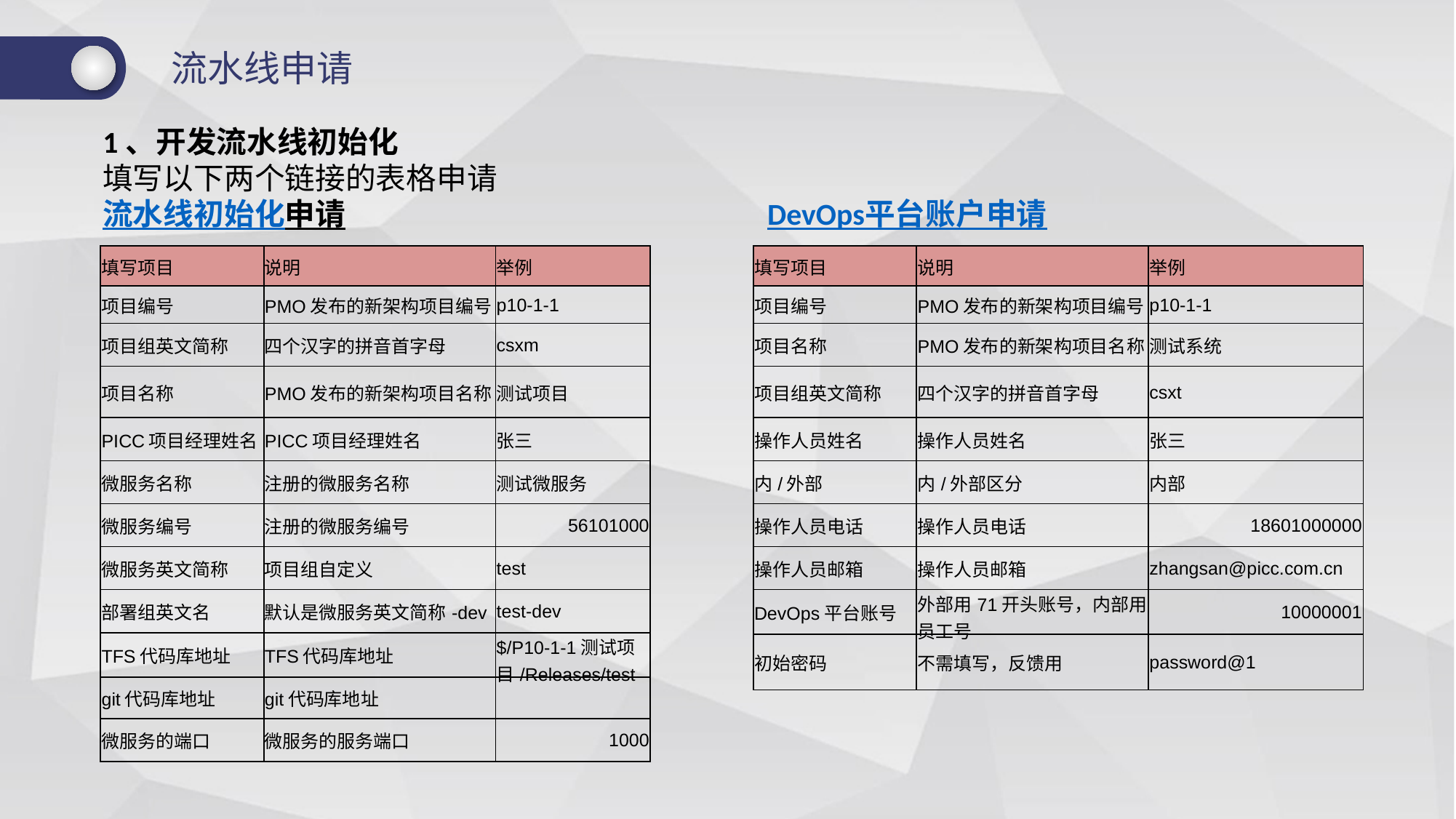

流水线申请
1、开发流水线初始化
填写以下两个链接的表格申请
流水线初始化申请                                                            DevOps平台账户申请

| 填写项目 | 说明 | 举例 |
| --- | --- | --- |
| 项目编号 | PMO发布的新架构项目编号 | p10-1-1 |
| 项目组英文简称 | 四个汉字的拼音首字母 | csxm |
| 项目名称 | PMO发布的新架构项目名称 | 测试项目 |
| PICC项目经理姓名 | PICC项目经理姓名 | 张三 |
| 微服务名称 | 注册的微服务名称 | 测试微服务 |
| 微服务编号 | 注册的微服务编号 | 56101000 |
| 微服务英文简称 | 项目组自定义 | test |
| 部署组英文名 | 默认是微服务英文简称-dev | test-dev |
| TFS代码库地址 | TFS代码库地址 | $/P10-1-1测试项目/Releases/test |
| git代码库地址 | git代码库地址 |  |
| 微服务的端口 | 微服务的服务端口 | 1000 |
| 填写项目 | 说明 | 举例 |
| --- | --- | --- |
| 项目编号 | PMO发布的新架构项目编号 | p10-1-1 |
| 项目名称 | PMO发布的新架构项目名称 | 测试系统 |
| 项目组英文简称 | 四个汉字的拼音首字母 | csxt |
| 操作人员姓名 | 操作人员姓名 | 张三 |
| 内/外部 | 内/外部区分 | 内部 |
| 操作人员电话 | 操作人员电话 | 18601000000 |
| 操作人员邮箱 | 操作人员邮箱 | zhangsan@picc.com.cn |
| DevOps平台账号 | 外部用71开头账号，内部用员工号 | 10000001 |
| 初始密码 | 不需填写，反馈用 | password@1 |